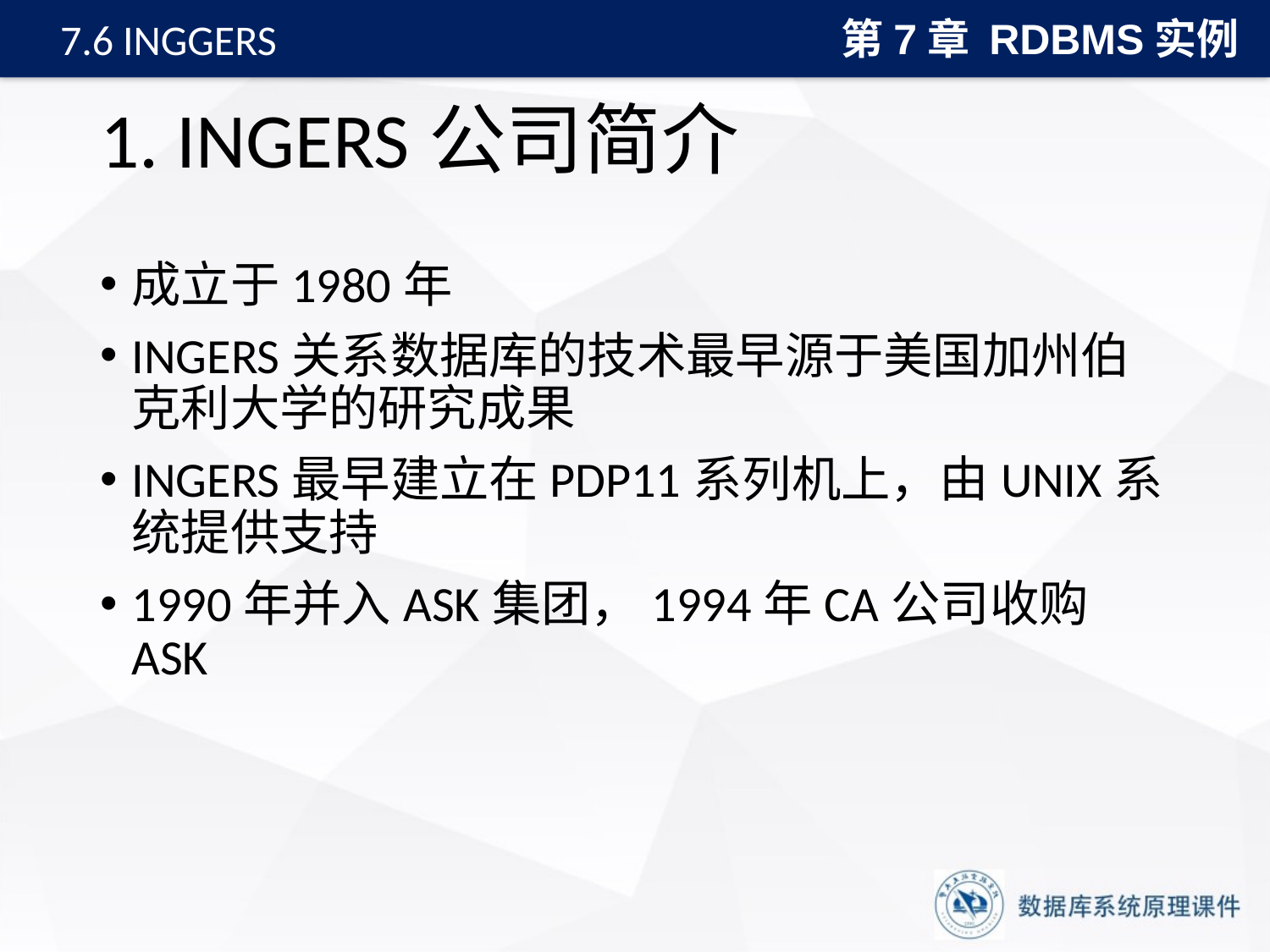

第7章 RDBMS实例
7.6 INGGERS
# 1. INGERS公司简介
成立于1980年
INGERS关系数据库的技术最早源于美国加州伯克利大学的研究成果
INGERS最早建立在PDP11系列机上，由UNIX系统提供支持
1990年并入ASK集团，1994年CA公司收购ASK